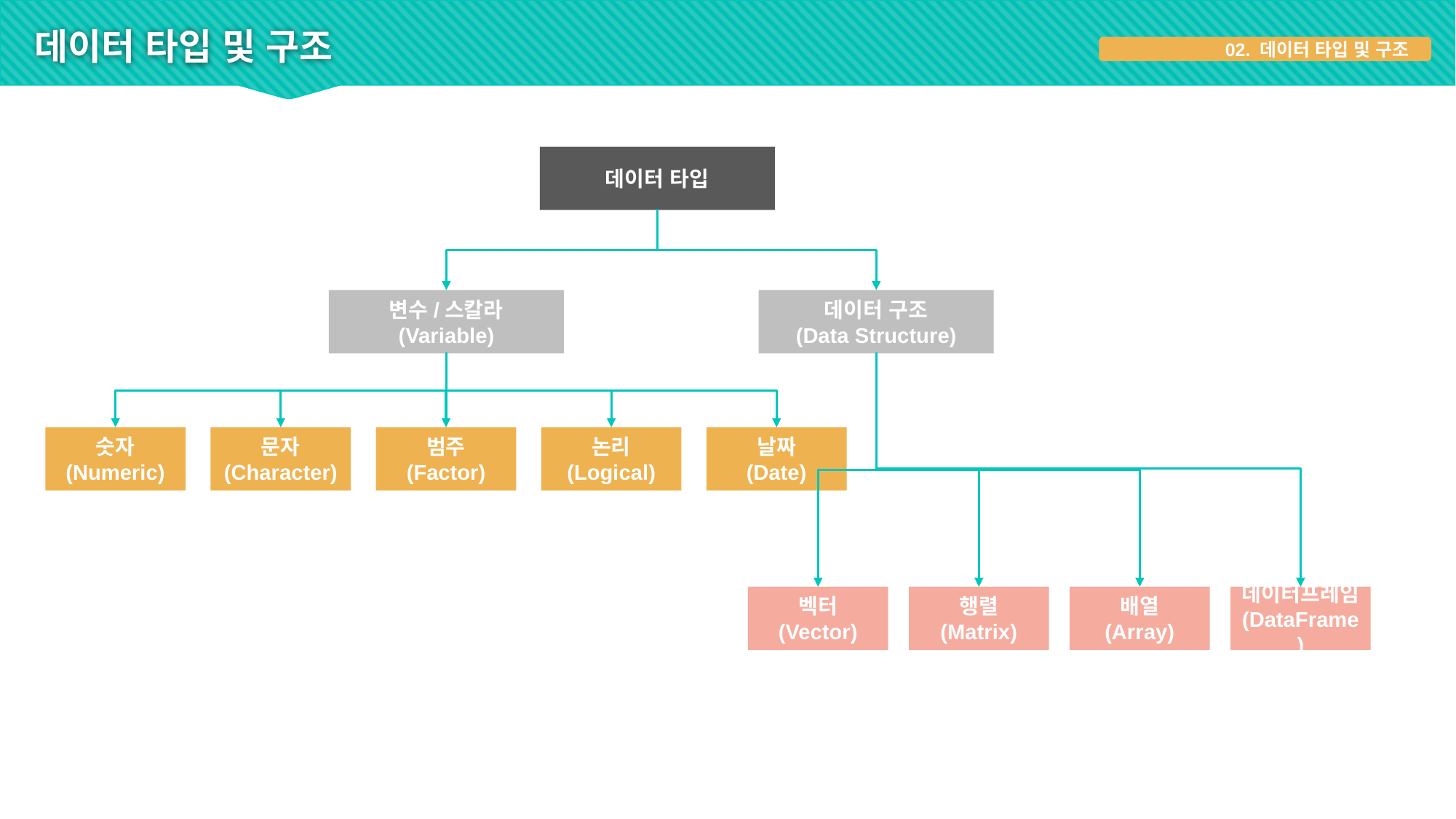

# 데이터 타입 및 구조
02. 데이터 타입 및 구조
데이터 타입
데이터 구조
(Data Structure)
변수/스칼라
(Variable)
숫자
(Numeric)
문자
(Character)
범주
(Factor)
논리
(Logical)
날짜
(Date)
배열
(Array)
데이터프레임
(DataFrame)
행렬
(Matrix)
벡터
(Vector)